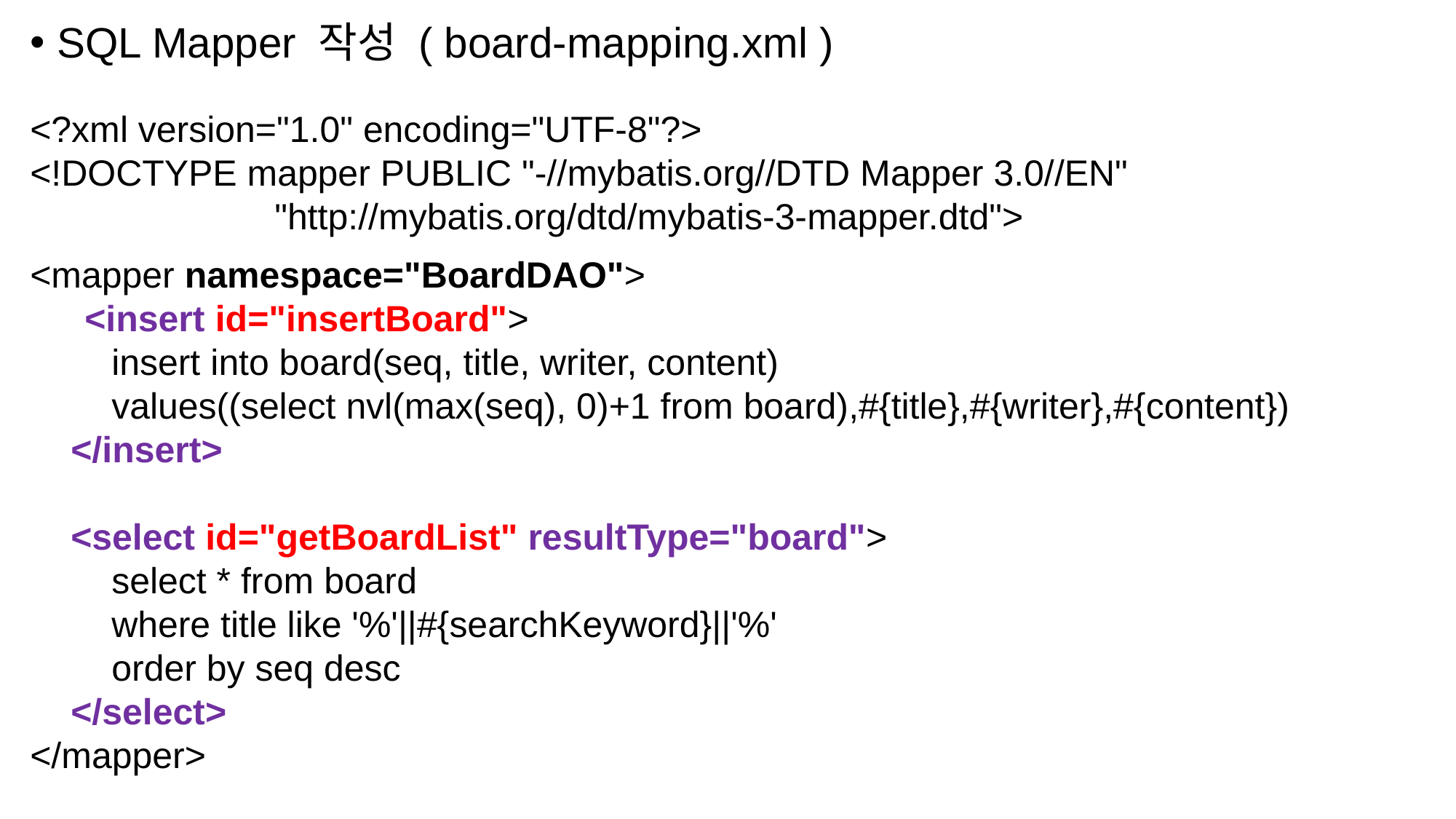

SQL Mapper 작성 ( board-mapping.xml )
<?xml version="1.0" encoding="UTF-8"?>
<!DOCTYPE mapper PUBLIC "-//mybatis.org//DTD Mapper 3.0//EN"
                        "http://mybatis.org/dtd/mybatis-3-mapper.dtd">

<mapper namespace="BoardDAO">
<insert id="insertBoard">
        insert into board(seq, title, writer, content)
        values((select nvl(max(seq), 0)+1 from board),#{title},#{writer},#{content})
    </insert>

    <select id="getBoardList" resultType="board">
        select * from board
        where title like '%'||#{searchKeyword}||'%'
        order by seq desc
    </select>
</mapper>